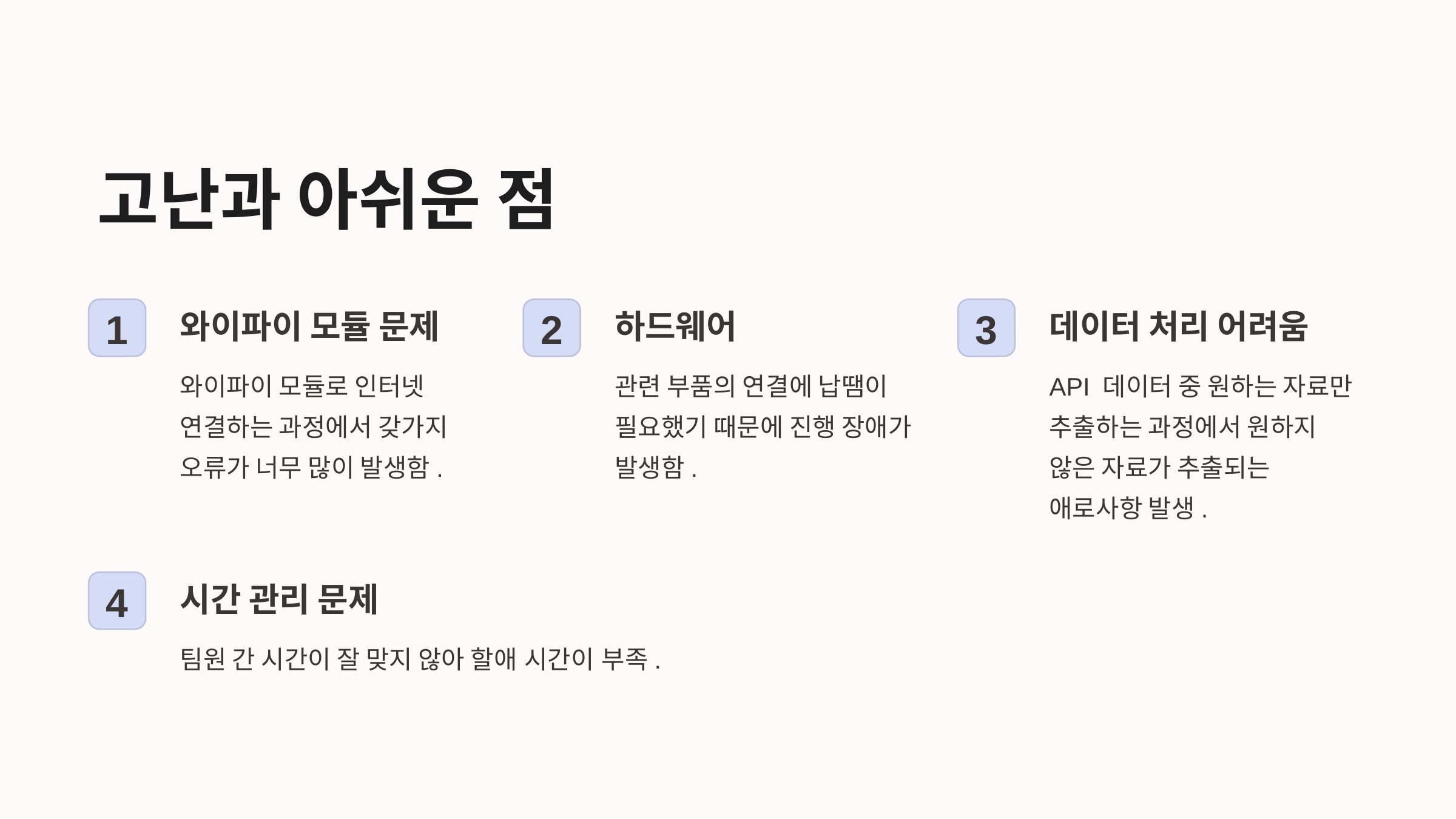

고난과 아쉬운 점

와이파이 모듈 문제

하드웨어

데이터 처리 어려움
1
2
3
와이파이 모듈로 인터넷 연결하는 과정에서 갖가지 오류가 너무 많이 발생함.
관련 부품의 연결에 납땜이 필요했기 때문에 진행 장애가 발생함.
API 데이터 중 원하는 자료만 추출하는 과정에서 원하지 않은 자료가 추출되는 애로사항 발생.

시간 관리 문제
4
팀원 간 시간이 잘 맞지 않아 할애 시간이 부족.